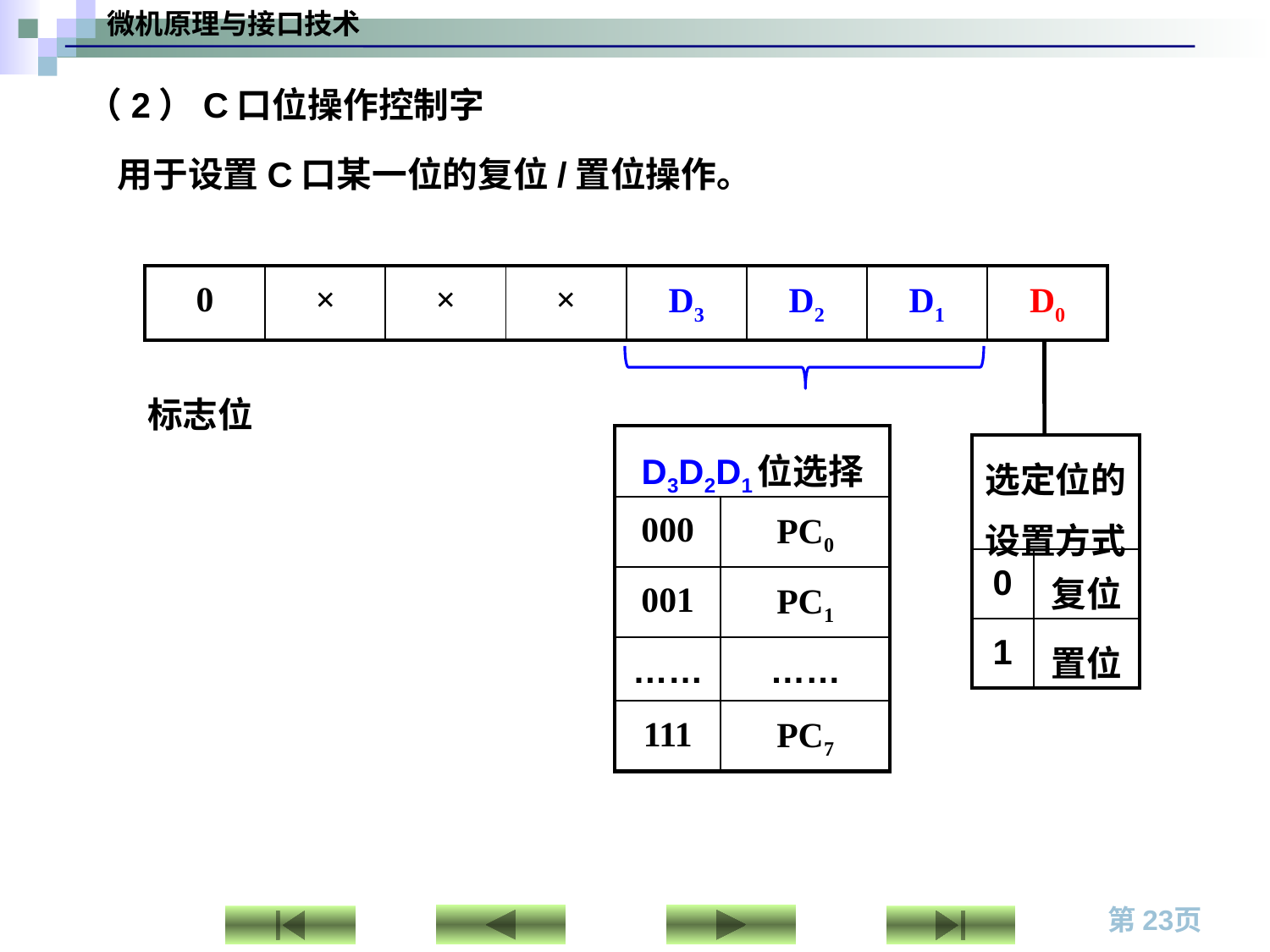

（2）C口位操作控制字
用于设置C口某一位的复位/置位操作。

| 0 | × | × | × | D3 | D2 | D1 | D0 |
| --- | --- | --- | --- | --- | --- | --- | --- |

标志位
| D3D2D1位选择 |  |
| --- | --- |
| 000 | PC0 |
| 001 | PC1 |
| …… | …… |
| 111 | PC7 |
| 选定位的设置方式 |  |
| --- | --- |
| 0 | 复位 |
| 1 | 置位 |